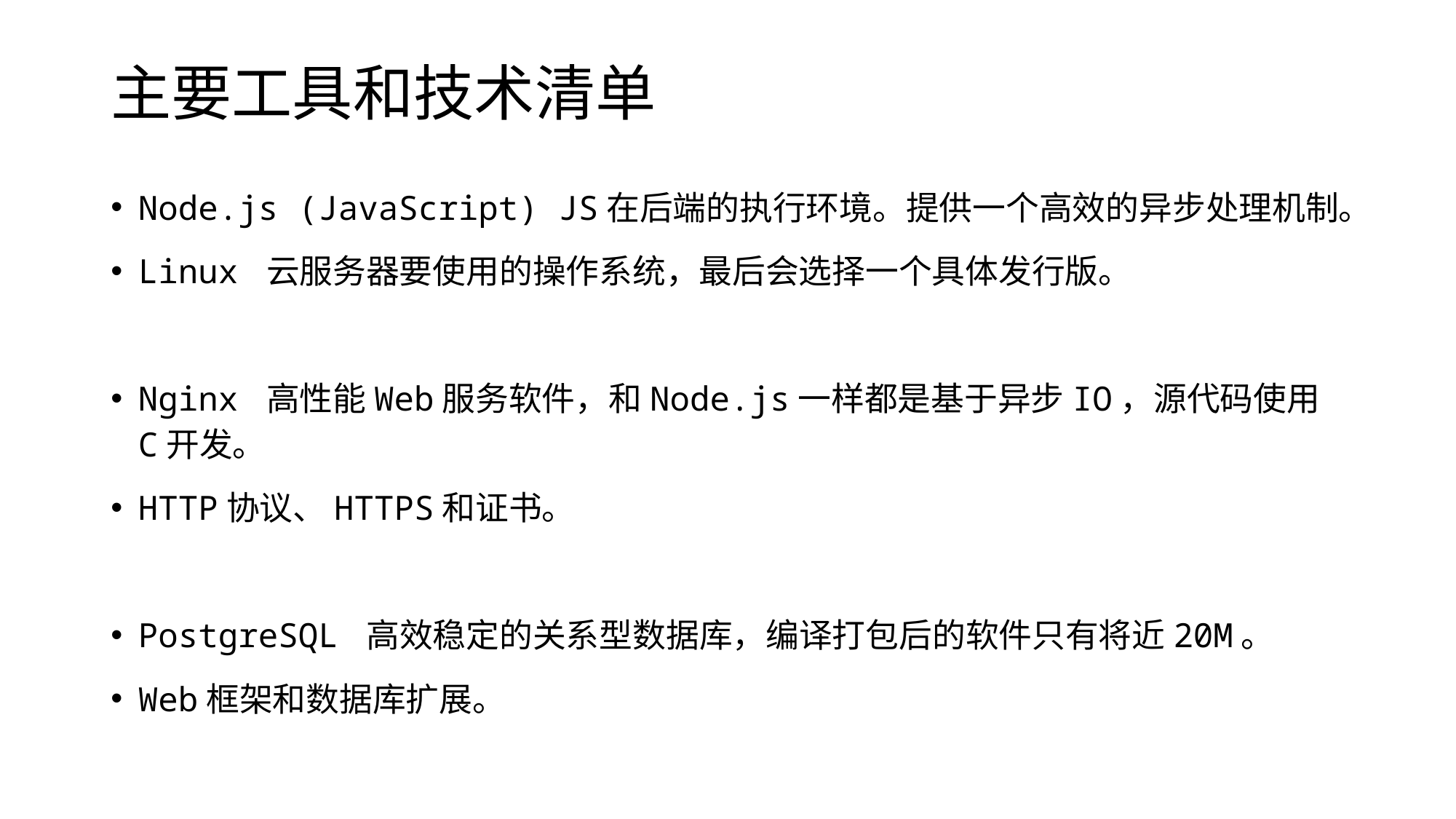

# 主要工具和技术清单
Node.js (JavaScript) JS在后端的执行环境。提供一个高效的异步处理机制。
Linux 云服务器要使用的操作系统，最后会选择一个具体发行版。

Nginx 高性能Web服务软件，和Node.js一样都是基于异步IO，源代码使用C开发。
HTTP协议、HTTPS和证书。

PostgreSQL 高效稳定的关系型数据库，编译打包后的软件只有将近20M。
Web框架和数据库扩展。